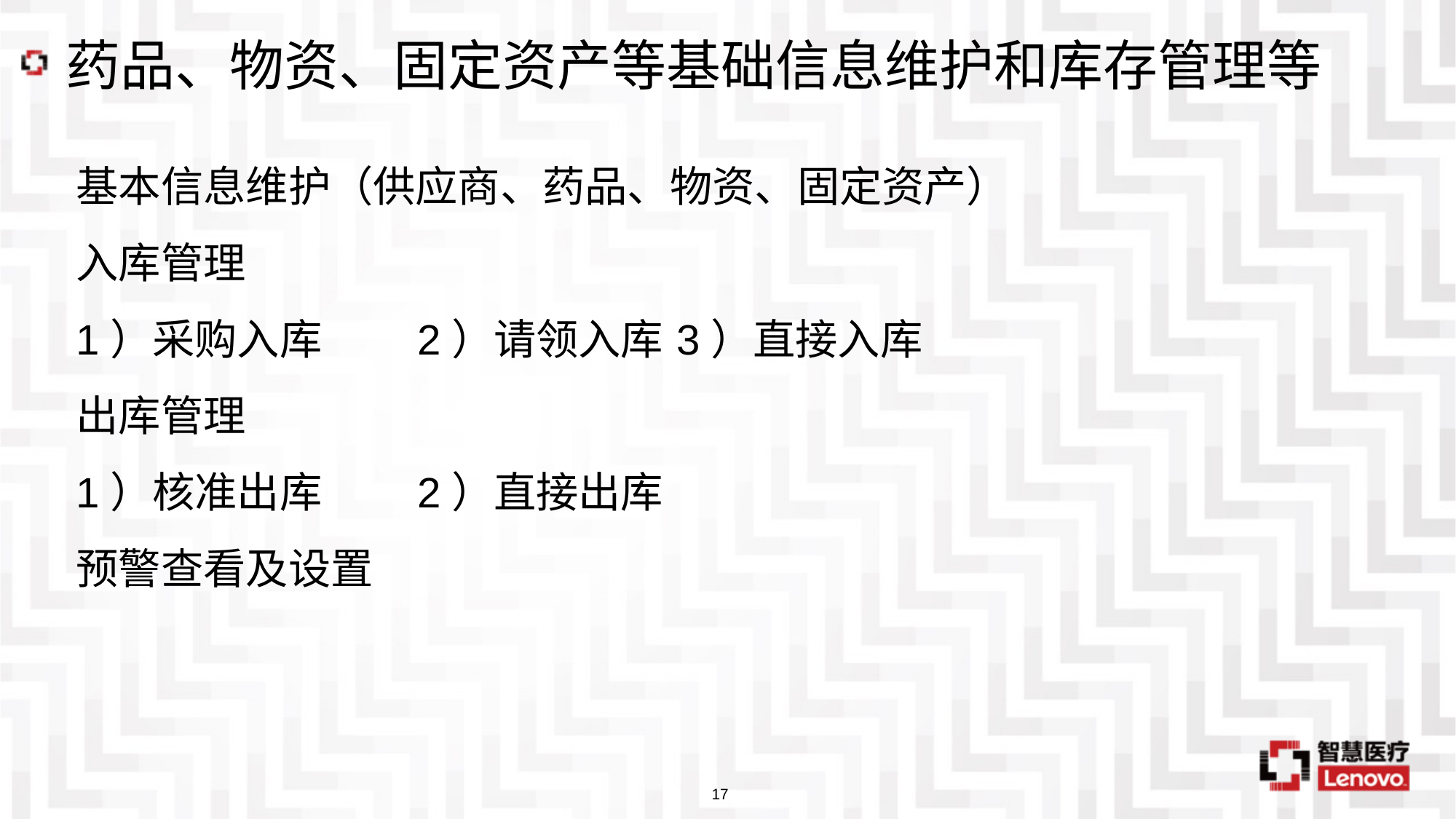

# 药品、物资、固定资产等基础信息维护和库存管理等
基本信息维护（供应商、药品、物资、固定资产）
入库管理
1）采购入库         2）请领入库	3）直接入库
出库管理
1）核准出库         2）直接出库
预警查看及设置